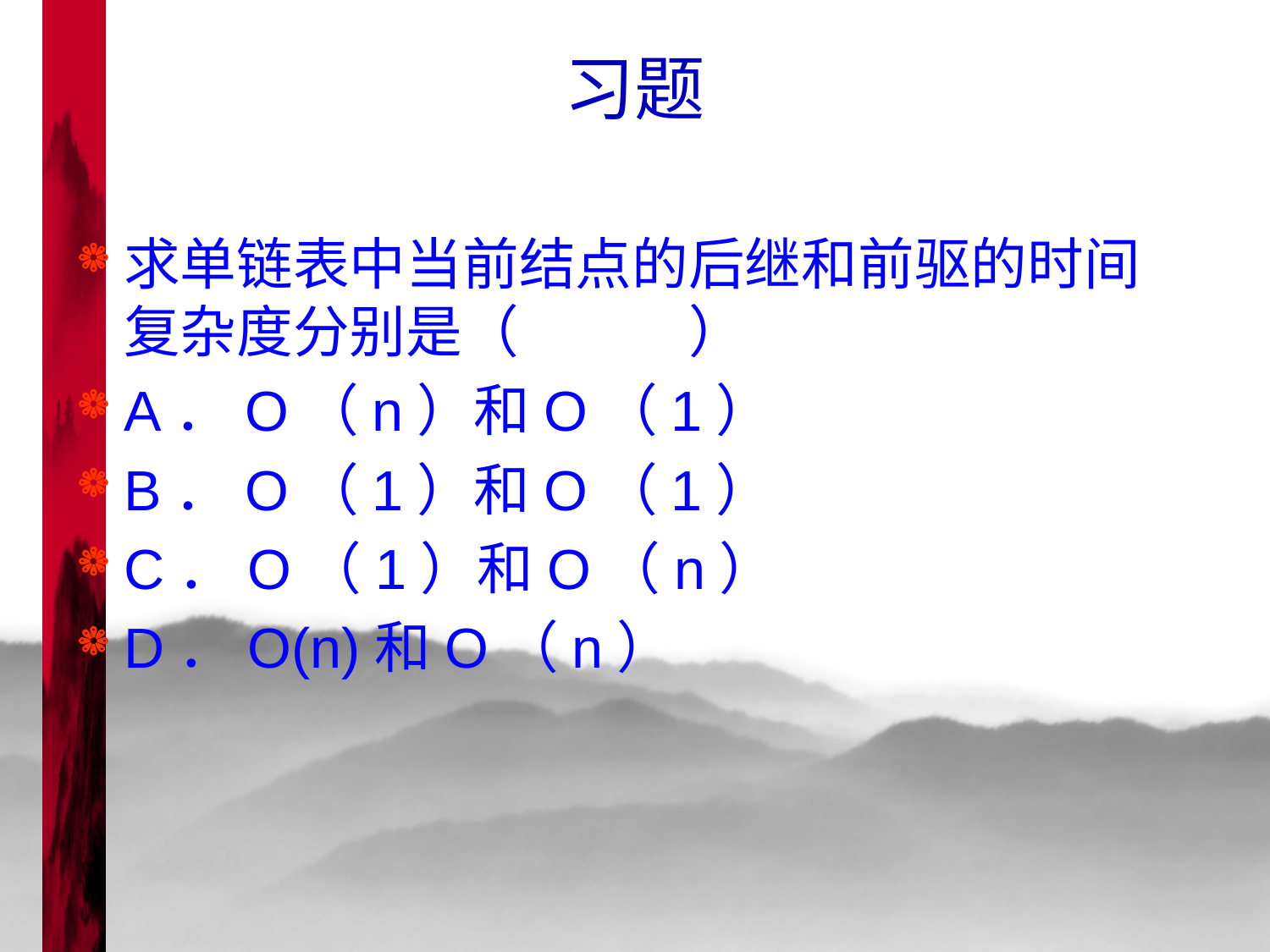

# 习题
求单链表中当前结点的后继和前驱的时间复杂度分别是（　　　）
A．O（n）和O（1）
B．O（1）和O（1）
C．O（1）和O（n）
D．O(n)和O（n）